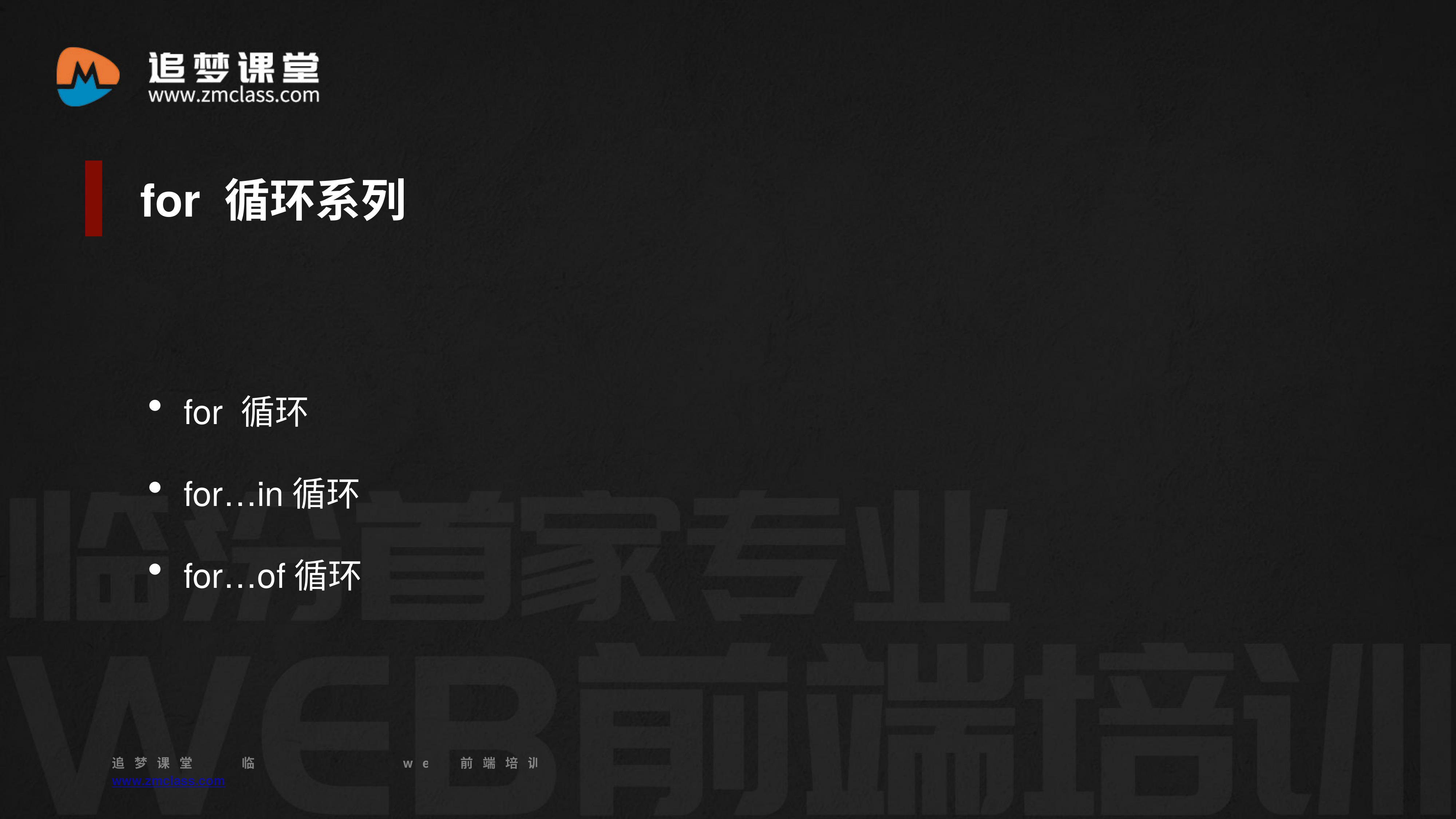

for 循环系列

for 循环

for…in循环

for…of循环

追梦课堂   临汾首家专业的web前端培训机构                                                          www.zmclass.com
15